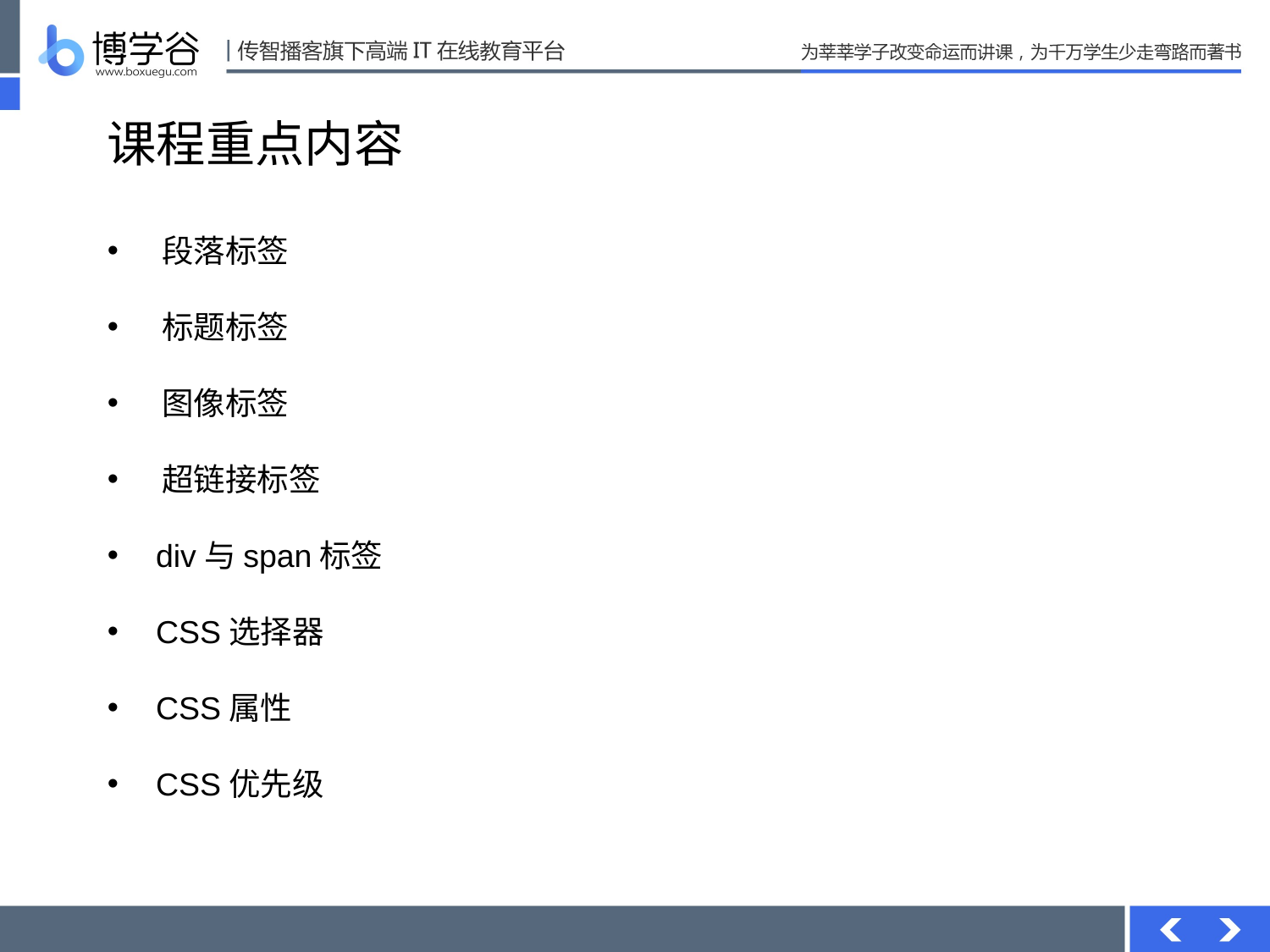

课程重点内容

 段落标签

 标题标签

 图像标签

 超链接标签

 div与span标签

 CSS选择器

 CSS属性

 CSS优先级